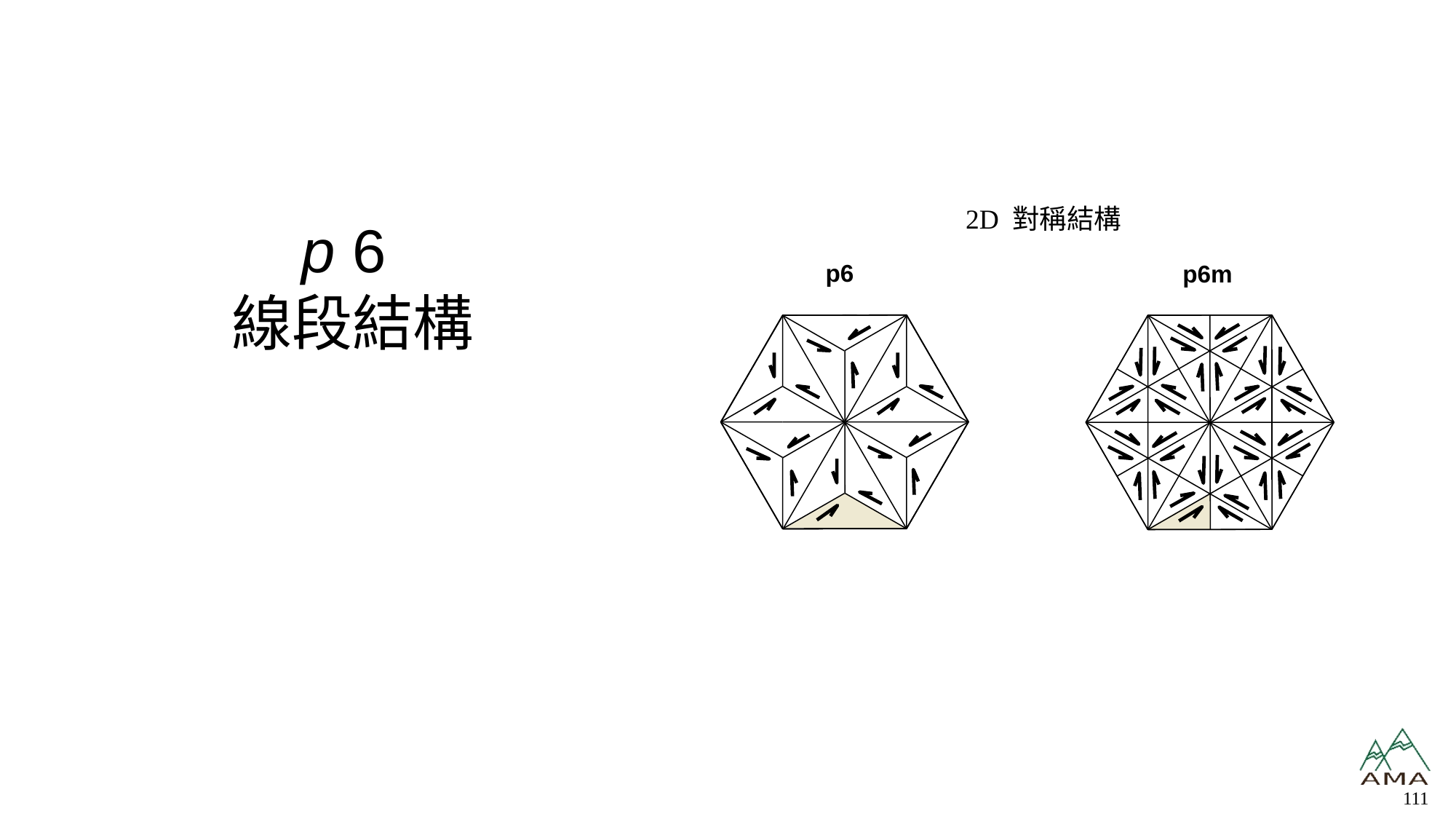

# p 6 線段結構
2D 對稱結構
p6
p6m

111